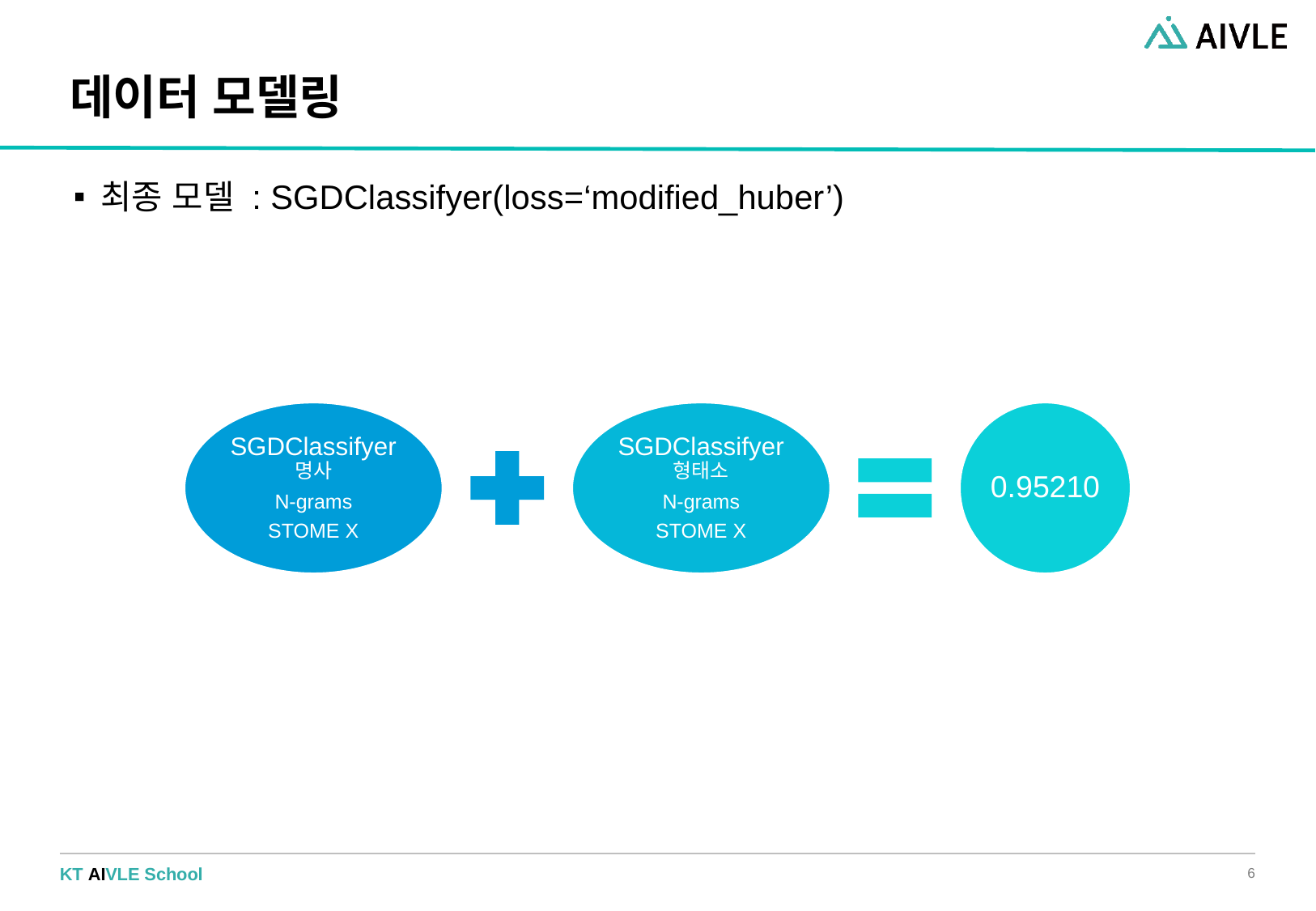

# 데이터 모델링
최종 모델 : SGDClassifyer(loss=‘modified_huber’)
SGDClassifyer
명사
N-grams
STOME X

SGDClassifyer
형태소
N-grams
STOME X

0.95210